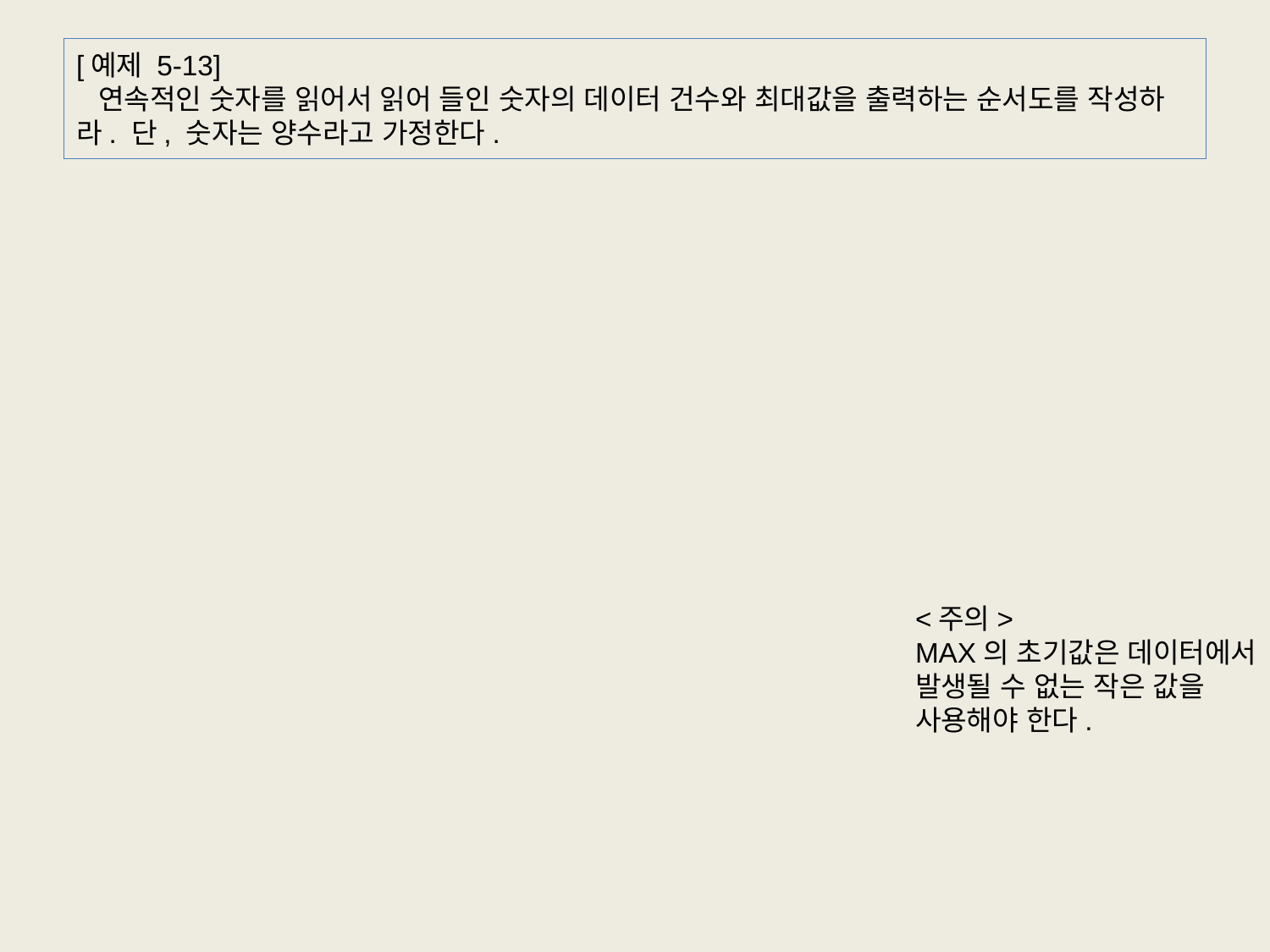

# [예제 5-13]   연속적인 숫자를 읽어서 읽어 들인 숫자의 데이터 건수와 최대값을 출력하는 순서도를 작성하라. 단, 숫자는 양수라고 가정한다.
<주의>
MAX의 초기값은 데이터에서 발생될 수 없는 작은 값을 사용해야 한다.